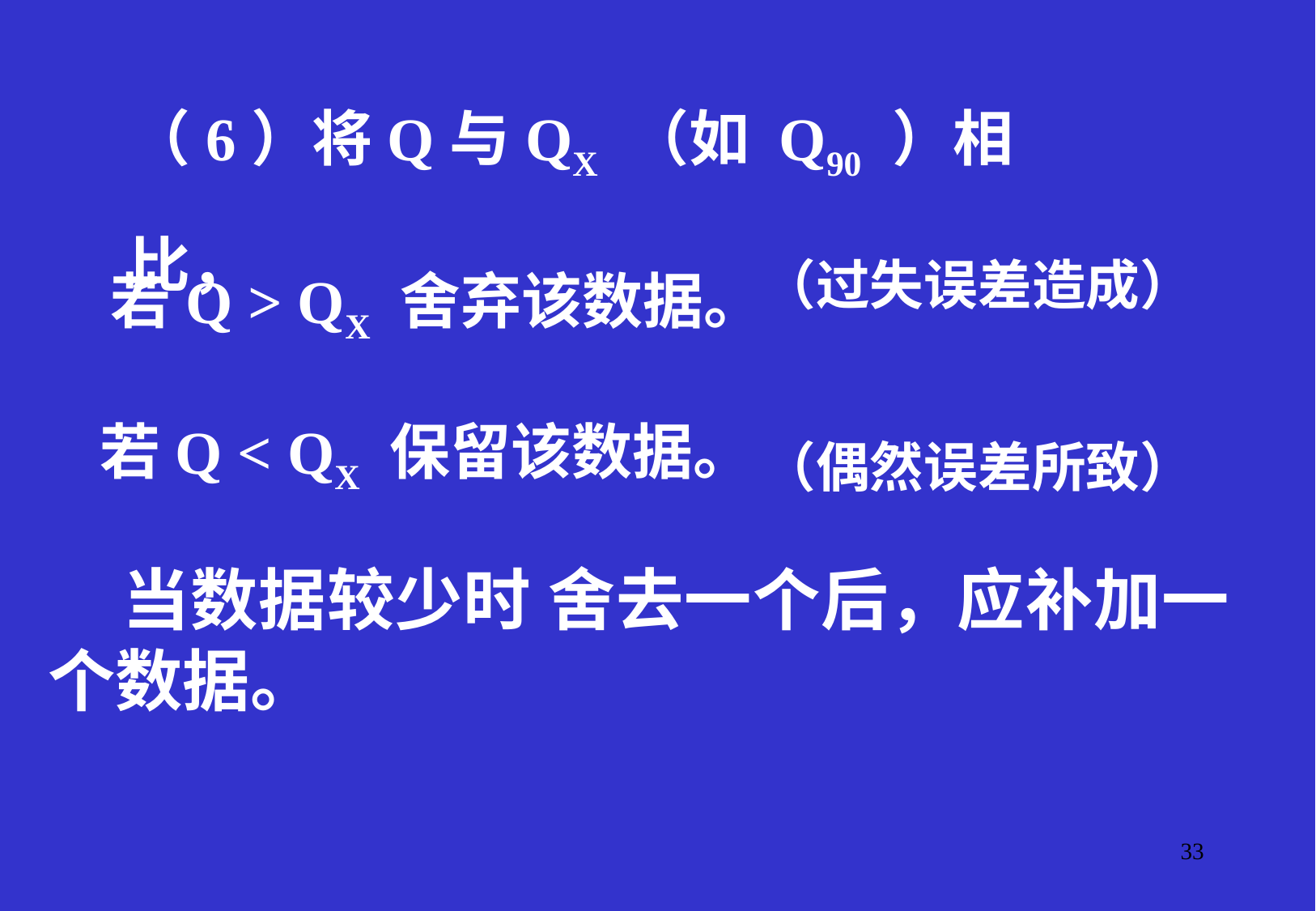

（6）将Q与QX （如 Q90 ）相比，
若Q > QX 舍弃该数据。
（过失误差造成）
若Q < QX 保留该数据。
（偶然误差所致）
    当数据较少时 舍去一个后，应补加一个数据。
33